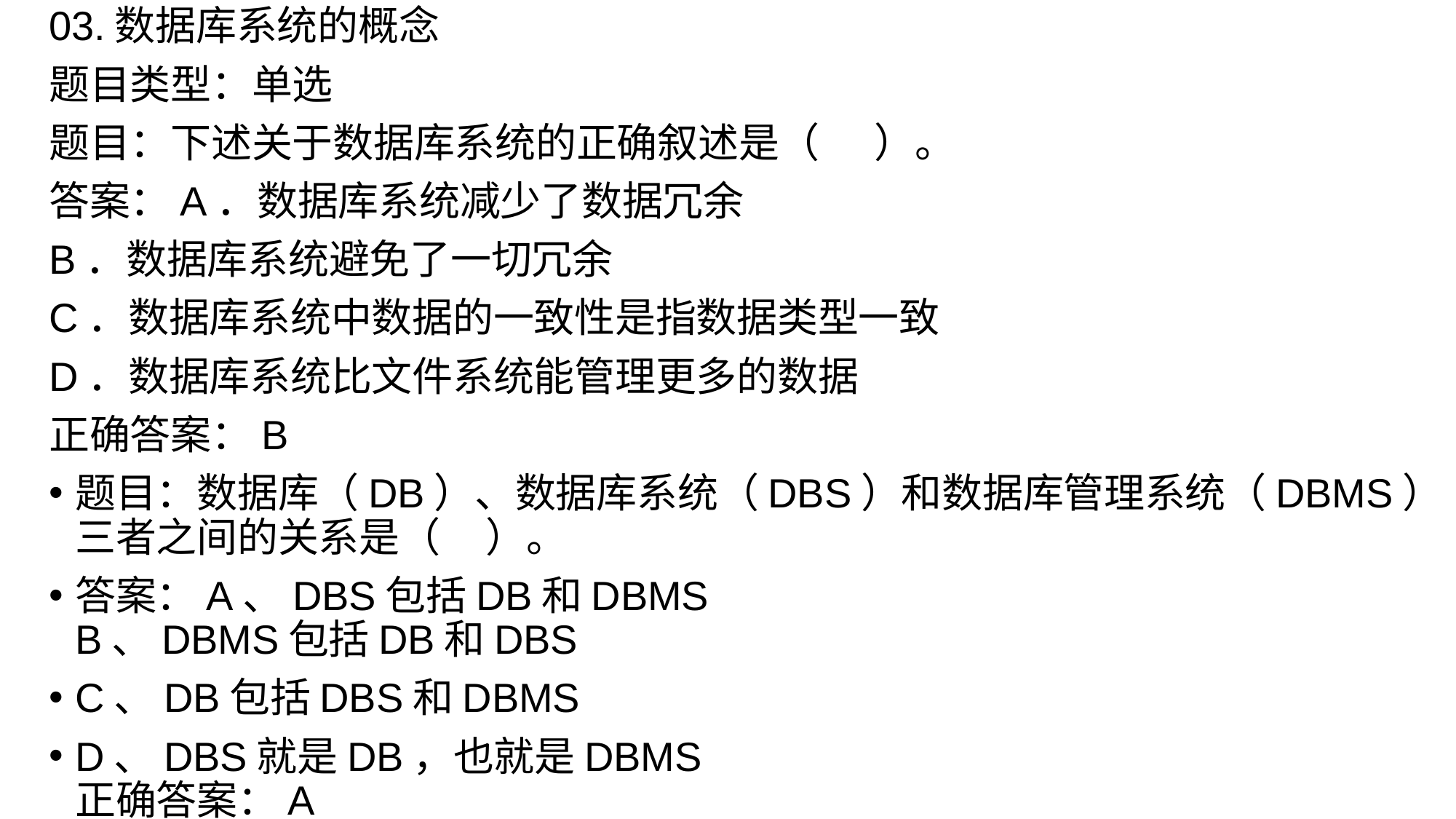

03.数据库系统的概念
题目类型：单选
题目：下述关于数据库系统的正确叙述是（      ）。
答案：A．数据库系统减少了数据冗余
B．数据库系统避免了一切冗余
C．数据库系统中数据的一致性是指数据类型一致
D．数据库系统比文件系统能管理更多的数据
正确答案：B
题目：数据库（DB）、数据库系统（DBS）和数据库管理系统（DBMS）三者之间的关系是（     ）。
答案：A、DBS包括DB和DBMS
B、DBMS包括DB和DBS
C、DB包括DBS和DBMS
D、DBS就是DB，也就是DBMS
正确答案：A